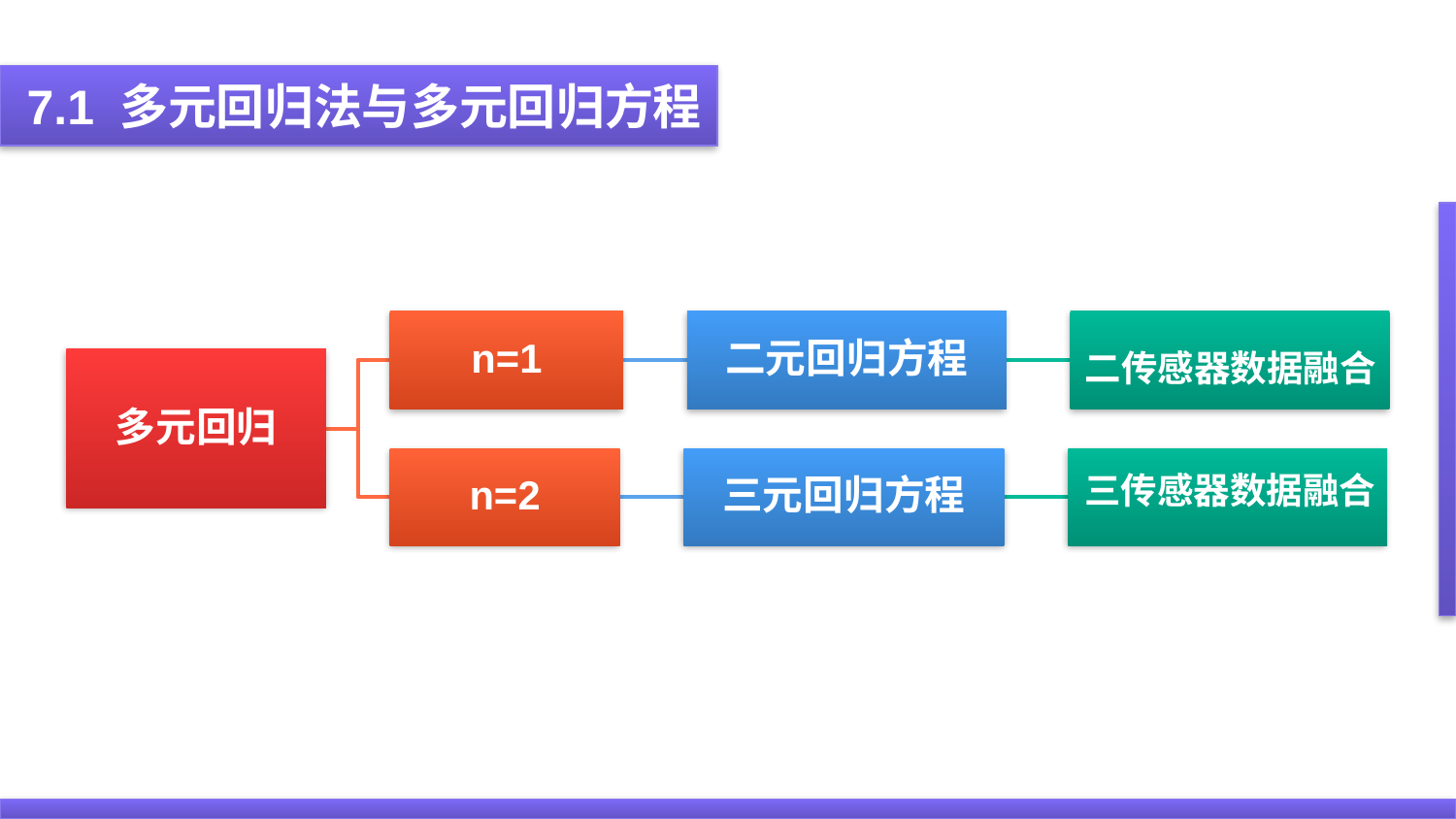

7.1 多元回归法与多元回归方程
多元回归
n=1
二元回归方程

n=2
三元回归方程

二传感器数据融合
三传感器数据融合